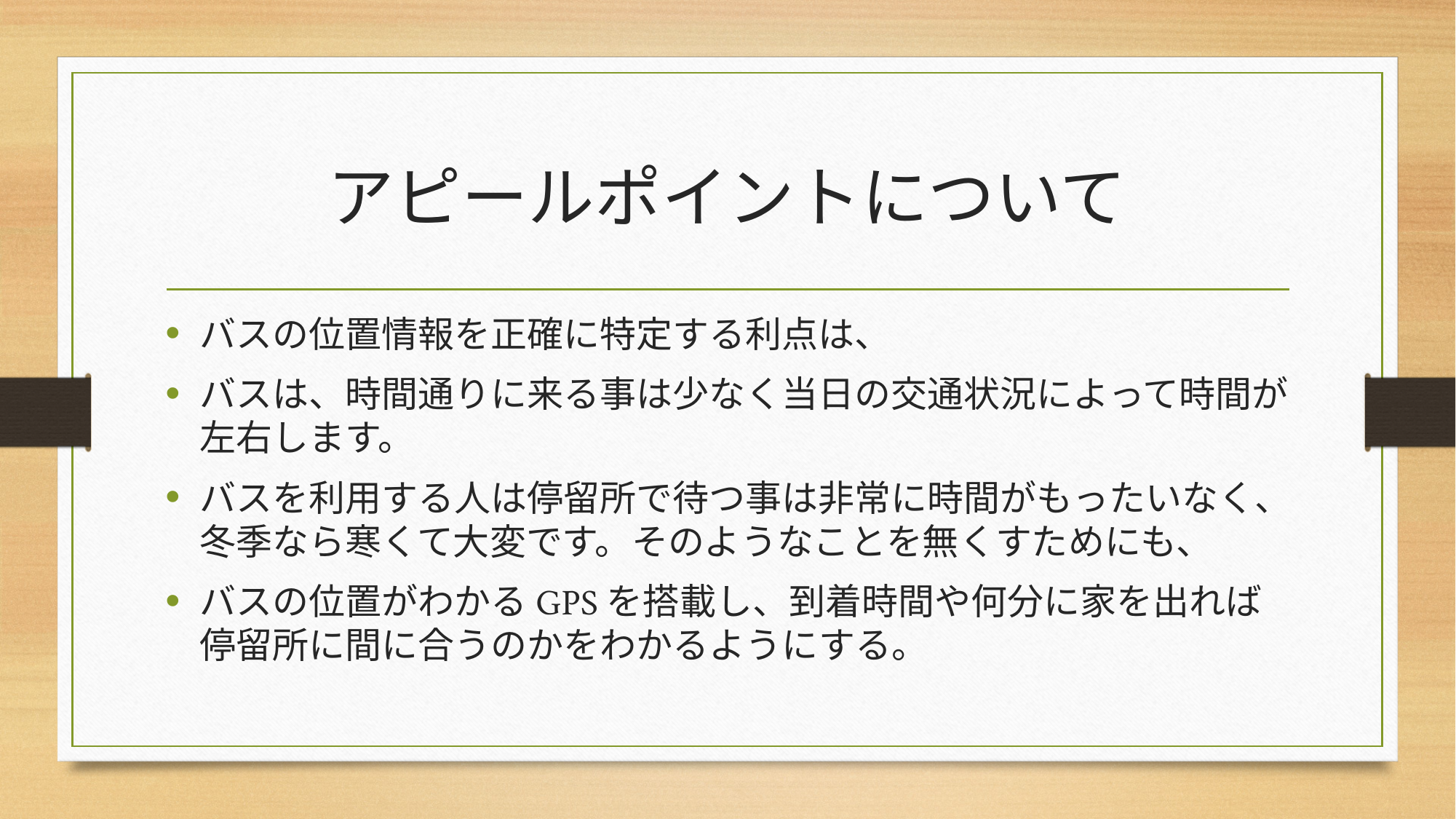

# アピールポイントについて
バスの位置情報を正確に特定する利点は、
バスは、時間通りに来る事は少なく当日の交通状況によって時間が左右します。
バスを利用する人は停留所で待つ事は非常に時間がもったいなく、冬季なら寒くて大変です。そのようなことを無くすためにも、
バスの位置がわかるGPSを搭載し、到着時間や何分に家を出れば停留所に間に合うのかをわかるようにする。